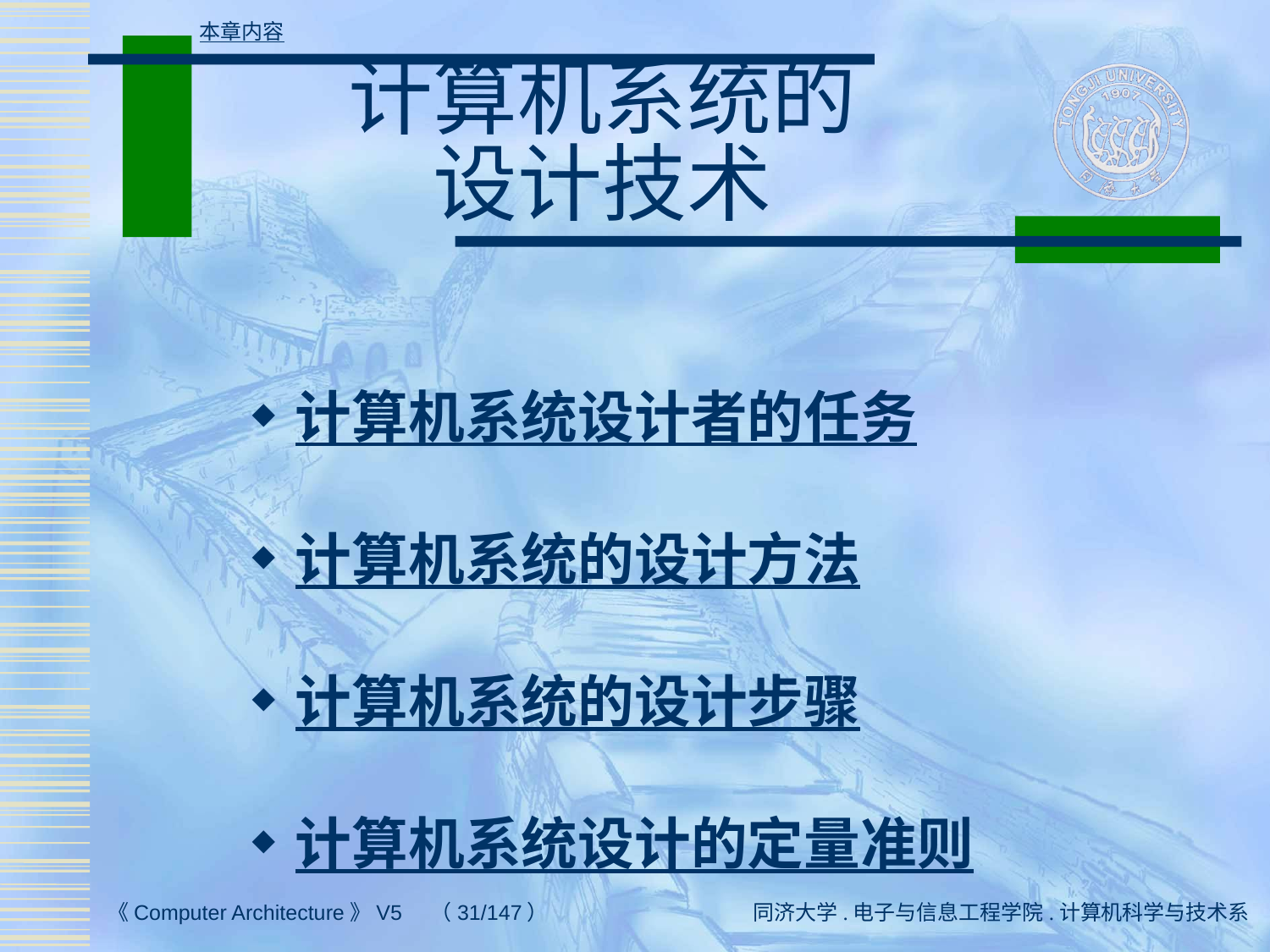

本章内容
# 计算机系统的 设计技术
计算机系统设计者的任务
计算机系统的设计方法
计算机系统的设计步骤
计算机系统设计的定量准则